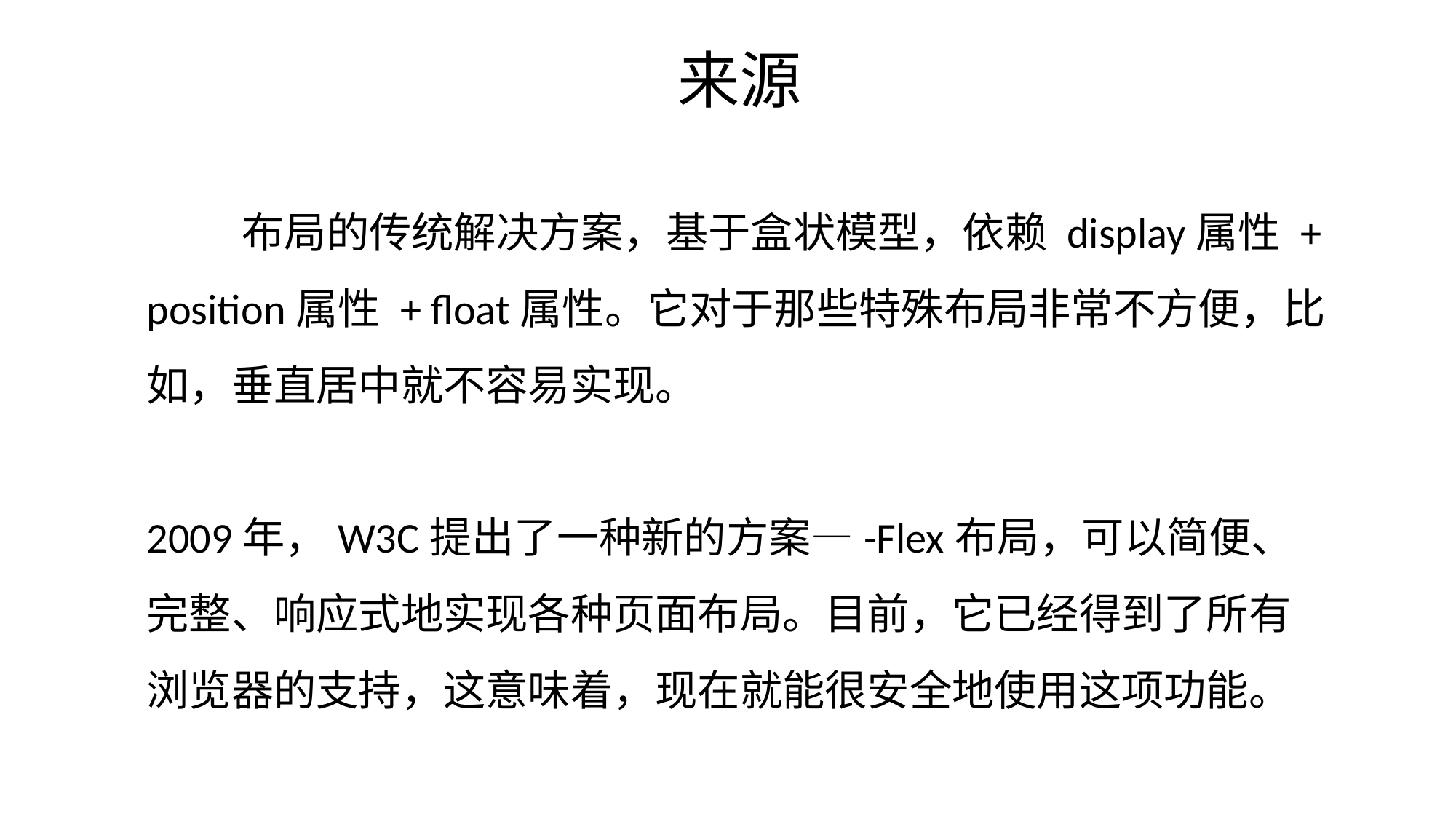

# 来源

         布局的传统解决方案，基于盒状模型，依赖 display属性 + position属性 + float属性。它对于那些特殊布局非常不方便，比如，垂直居中就不容易实现。

2009年，W3C提出了一种新的方案—-Flex布局，可以简便、完整、响应式地实现各种页面布局。目前，它已经得到了所有浏览器的支持，这意味着，现在就能很安全地使用这项功能。